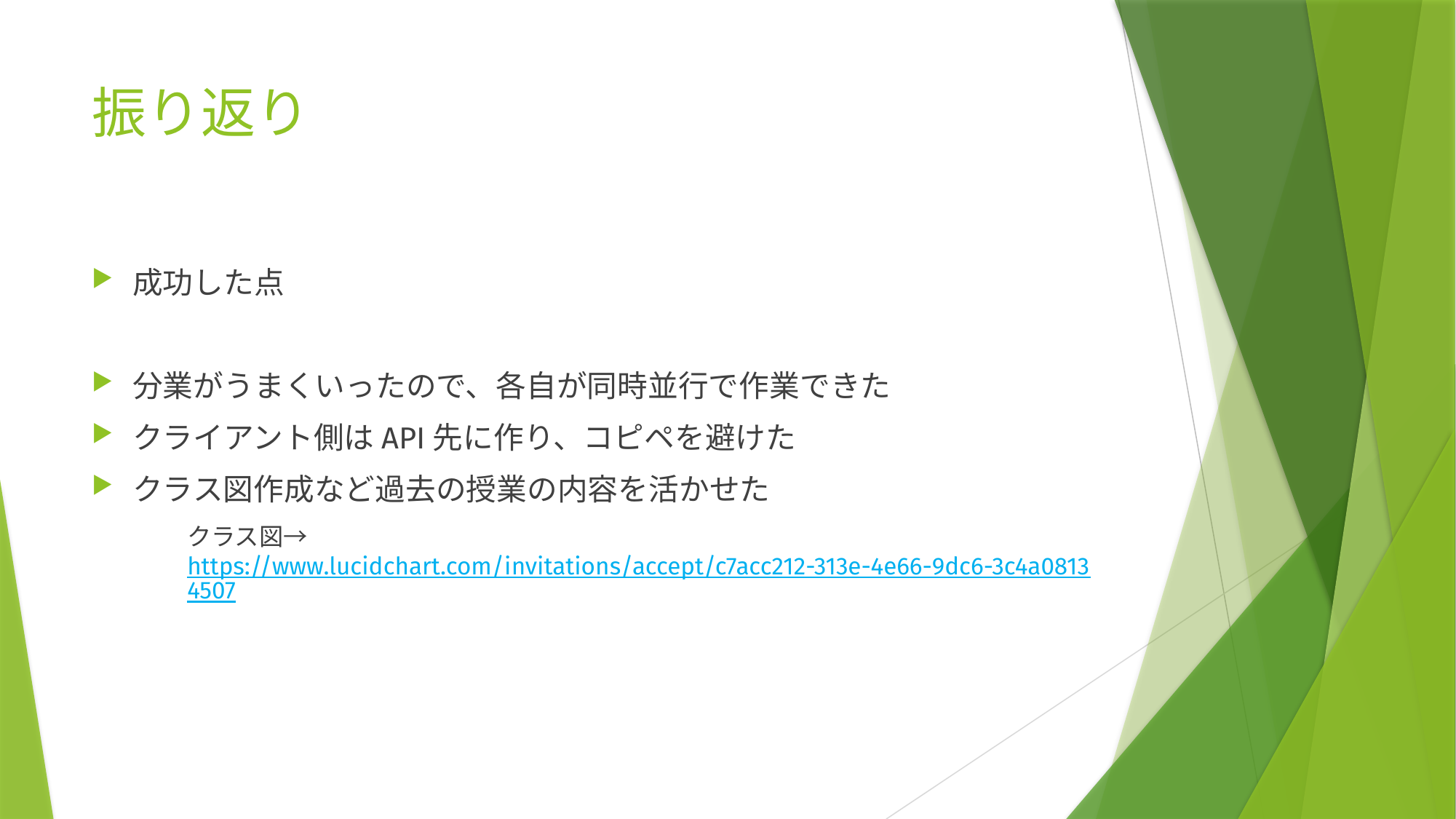

# 振り返り
成功した点

分業がうまくいったので、各自が同時並行で作業できた
クライアント側はAPI先に作り、コピペを避けた
クラス図作成など過去の授業の内容を活かせた
クラス図→https://www.lucidchart.com/invitations/accept/c7acc212-313e-4e66-9dc6-3c4a08134507